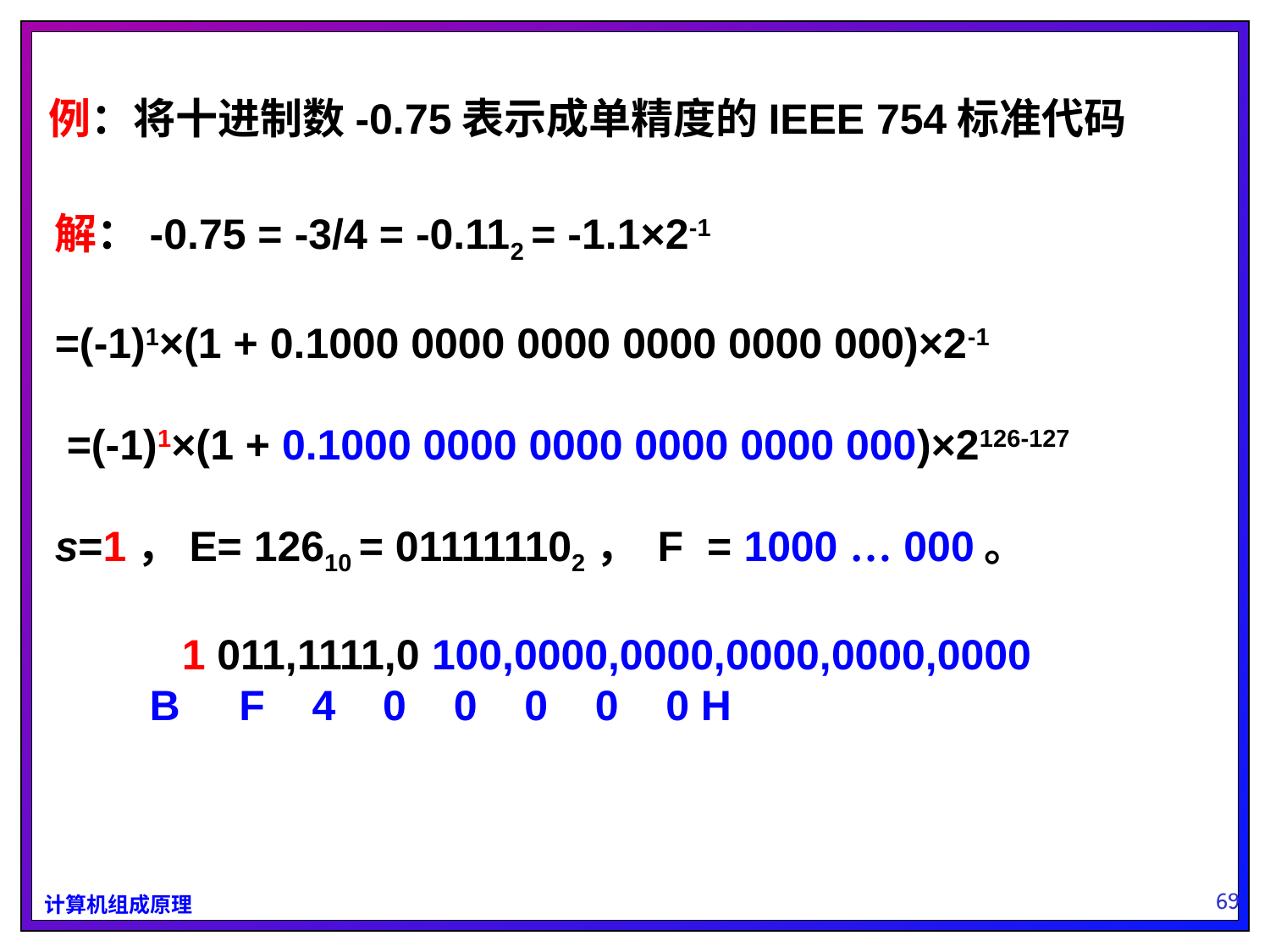

例：将十进制数-0.75表示成单精度的IEEE 754标准代码
解：-0.75 = -3/4 = -0.112 = -1.1×2-1

=(-1)1×(1 + 0.1000 0000 0000 0000 0000 000)×2-1

 =(-1)1×(1 + 0.1000 0000 0000 0000 0000 000)×2126-127

s=1，E= 12610 = 011111102， F  = 1000 … 000。

	1 011,1111,0 100,0000,0000,0000,0000,0000
        B     F    4    0    0    0    0    0 H